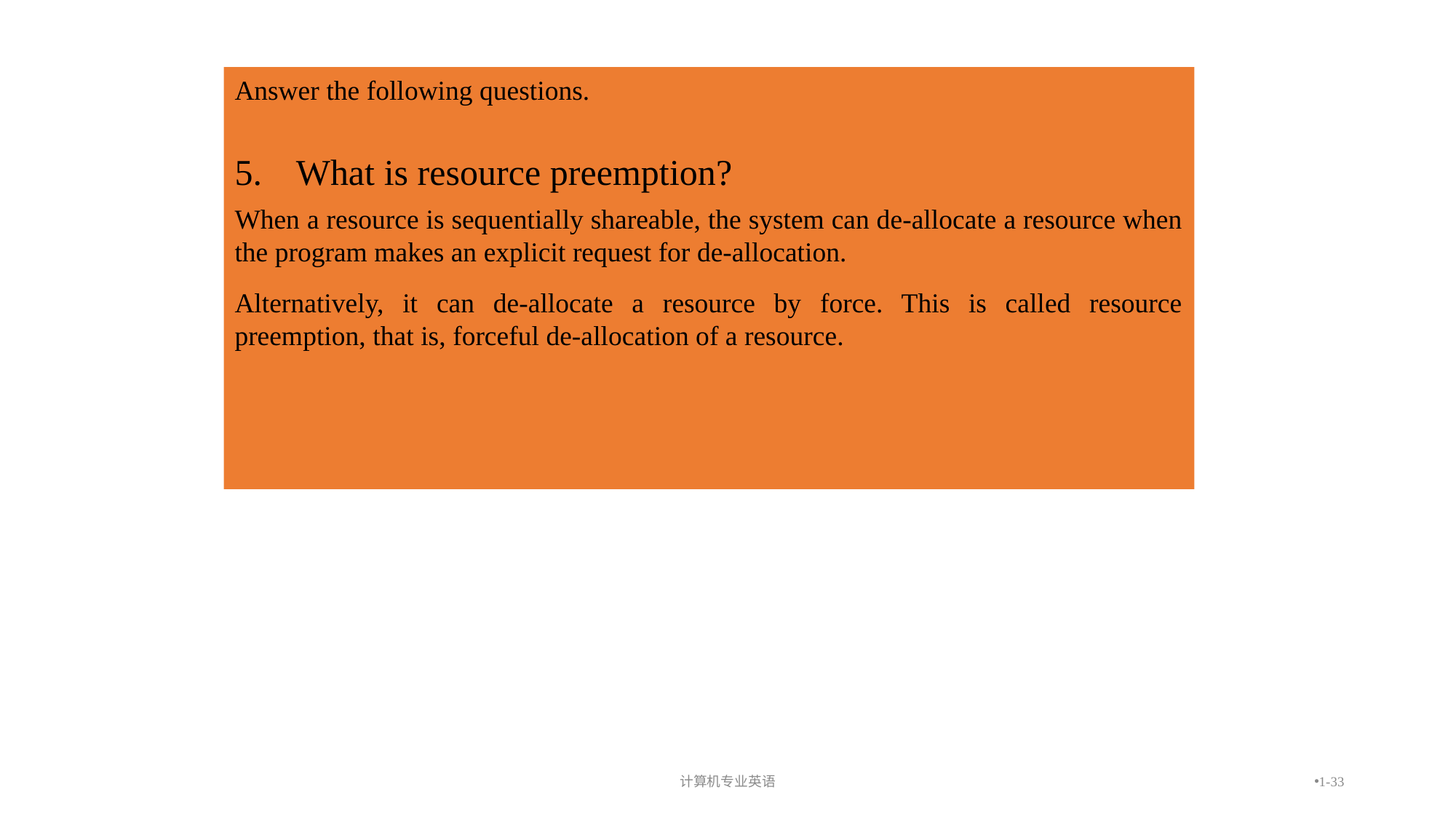

计算机专业英语
1-33
Answer the following questions.

What is resource preemption?
When a resource is sequentially shareable, the system can de-allocate a resource when the program makes an explicit request for de-allocation.
Alternatively, it can de-allocate a resource by force. This is called resource preemption, that is, forceful de-allocation of a resource.